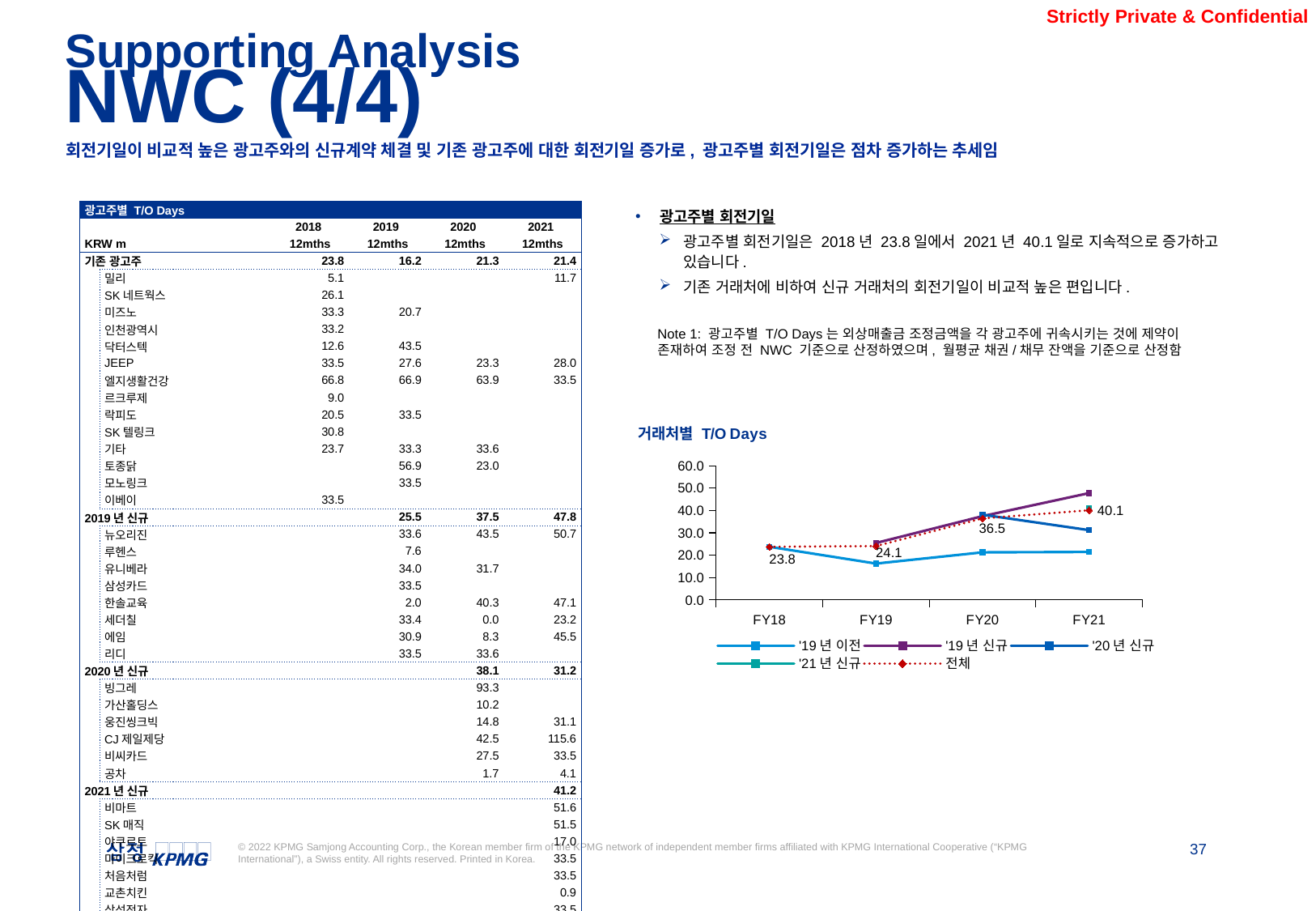

Supporting Analysis
NWC (4/4)
회전기일이 비교적 높은 광고주와의 신규계약 체결 및 기존 광고주에 대한 회전기일 증가로, 광고주별 회전기일은 점차 증가하는 추세임
광고주별 회전기일
광고주별 회전기일은 2018년 23.8일에서 2021년 40.1일로 지속적으로 증가하고 있습니다.
기존 거래처에 비하여 신규 거래처의 회전기일이 비교적 높은 편입니다.

| 광고주별 T/O Days |  |  |  |  |  |  |  |
| --- | --- | --- | --- | --- | --- | --- | --- |
|  |  |  |  | 2018 | 2019 | 2020 | 2021 |
| KRW m |  |  |  | 12mths | 12mths | 12mths | 12mths |
| 기존 광고주 |  |  |  | 23.8 | 16.2 | 21.3 | 21.4 |
|  | 밀리 |  |  | 5.1 |  |  | 11.7 |
|  | SK네트웍스 |  |  | 26.1 |  |  |  |
|  | 미즈노 |  |  | 33.3 | 20.7 |  |  |
|  | 인천광역시 |  |  | 33.2 |  |  |  |
|  | 닥터스텍 |  |  | 12.6 | 43.5 |  |  |
|  | JEEP |  |  | 33.5 | 27.6 | 23.3 | 28.0 |
|  | 엘지생활건강 |  |  | 66.8 | 66.9 | 63.9 | 33.5 |
|  | 르크루제 |  |  | 9.0 |  |  |  |
|  | 락피도 |  |  | 20.5 | 33.5 |  |  |
|  | SK텔링크 |  |  | 30.8 |  |  |  |
|  | 기타 |  |  | 23.7 | 33.3 | 33.6 |  |
|  | 토종닭 |  |  |  | 56.9 | 23.0 |  |
|  | 모노링크 |  |  |  | 33.5 |  |  |
|  | 이베이 |  |  | 33.5 |  |  |  |
| 2019년 신규 |  |  |  |  | 25.5 | 37.5 | 47.8 |
|  | 뉴오리진 |  |  |  | 33.6 | 43.5 | 50.7 |
|  | 루헨스 |  |  |  | 7.6 |  |  |
|  | 유니베라 |  |  |  | 34.0 | 31.7 |  |
|  | 삼성카드 |  |  |  | 33.5 |  |  |
|  | 한솔교육 |  |  |  | 2.0 | 40.3 | 47.1 |
|  | 세더칠 |  |  |  | 33.4 | 0.0 | 23.2 |
|  | 에임 |  |  |  | 30.9 | 8.3 | 45.5 |
|  | 리디 |  |  |  | 33.5 | 33.6 |  |
| 2020년 신규 |  |  |  |  |  | 38.1 | 31.2 |
|  | 빙그레 |  |  |  |  | 93.3 |  |
|  | 가산홀딩스 |  |  |  |  | 10.2 |  |
|  | 웅진씽크빅 |  |  |  |  | 14.8 | 31.1 |
|  | CJ제일제당 |  |  |  |  | 42.5 | 115.6 |
|  | 비씨카드 |  |  |  |  | 27.5 | 33.5 |
|  | 공차 |  |  |  |  | 1.7 | 4.1 |
| 2021년 신규 |  |  |  |  |  |  | 41.2 |
|  | 비마트 |  |  |  |  |  | 51.6 |
|  | SK매직 |  |  |  |  |  | 51.5 |
|  | 야쿠르트 |  |  |  |  |  | 17.0 |
|  | 마이크로킥 |  |  |  |  |  | 33.5 |
|  | 처음처럼 |  |  |  |  |  | 33.5 |
|  | 교촌치킨 |  |  |  |  |  | 0.9 |
|  | 삼성전자 |  |  |  |  |  | 33.5 |
| 전체 |  |  |  | 23.8 | 24.1 | 36.5 | 40.1 |
Note 1: 광고주별 T/O Days는 외상매출금 조정금액을 각 광고주에 귀속시키는 것에 제약이 존재하여 조정 전 NWC 기준으로 산정하였으며, 월평균 채권/채무 잔액을 기준으로 산정함

### Chart: 거래처별 T/O Days

| Category | '19년 이전 | '19년 신규 | '20년 신규 | '21년 신규 | 전체 |
|---|---|---|---|---|---|
| FY18 | 23.752044261243583 | None | None | None | 23.752044261243583 |
| FY19 | 16.23302520833382 | 25.457093661286322 | None | None | 24.073833997765288 |
| FY20 | 21.273001496865877 | 37.46044865974251 | 38.1122812325165 | None | 36.45455666082939 |
| FY21 | 21.448650097369278 | 47.78108911881613 | 31.197696268216326 | 41.15364958165898 | 40.095618139033505 |